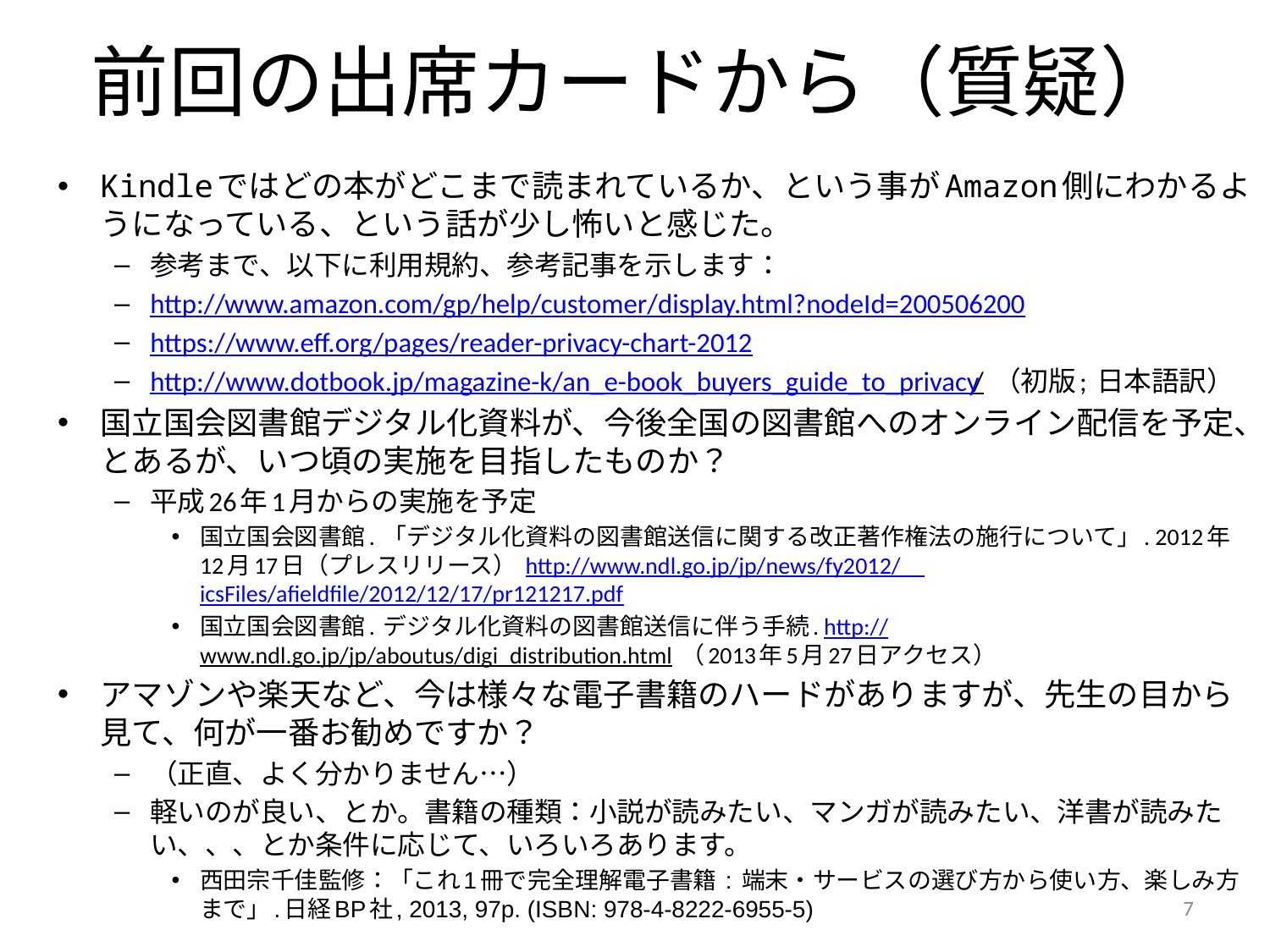

# 前回の出席カードから（質疑）
Kindleではどの本がどこまで読まれているか、という事がAmazon側にわかるようになっている、という話が少し怖いと感じた。
参考まで、以下に利用規約、参考記事を示します：
http://www.amazon.com/gp/help/customer/display.html?nodeId=200506200
https://www.eff.org/pages/reader-privacy-chart-2012
http://www.dotbook.jp/magazine-k/an_e-book_buyers_guide_to_privacy/ （初版; 日本語訳）
国立国会図書館デジタル化資料が、今後全国の図書館へのオンライン配信を予定、とあるが、いつ頃の実施を目指したものか？
平成26年1月からの実施を予定
国立国会図書館. 「デジタル化資料の図書館送信に関する改正著作権法の施行について」. 2012年12月17日（プレスリリース） http://www.ndl.go.jp/jp/news/fy2012/__icsFiles/afieldfile/2012/12/17/pr121217.pdf
国立国会図書館. デジタル化資料の図書館送信に伴う手続. http://www.ndl.go.jp/jp/aboutus/digi_distribution.html （2013年5月27日アクセス）
アマゾンや楽天など、今は様々な電子書籍のハードがありますが、先生の目から見て、何が一番お勧めですか？
（正直、よく分かりません…）
軽いのが良い、とか。書籍の種類：小説が読みたい、マンガが読みたい、洋書が読みたい、、、とか条件に応じて、いろいろあります。
西田宗千佳監修：「これ1冊で完全理解電子書籍 : 端末・サービスの選び方から使い方、楽しみ方まで」.日経BP社, 2013, 97p. (ISBN: 978-4-8222-6955-5)
7